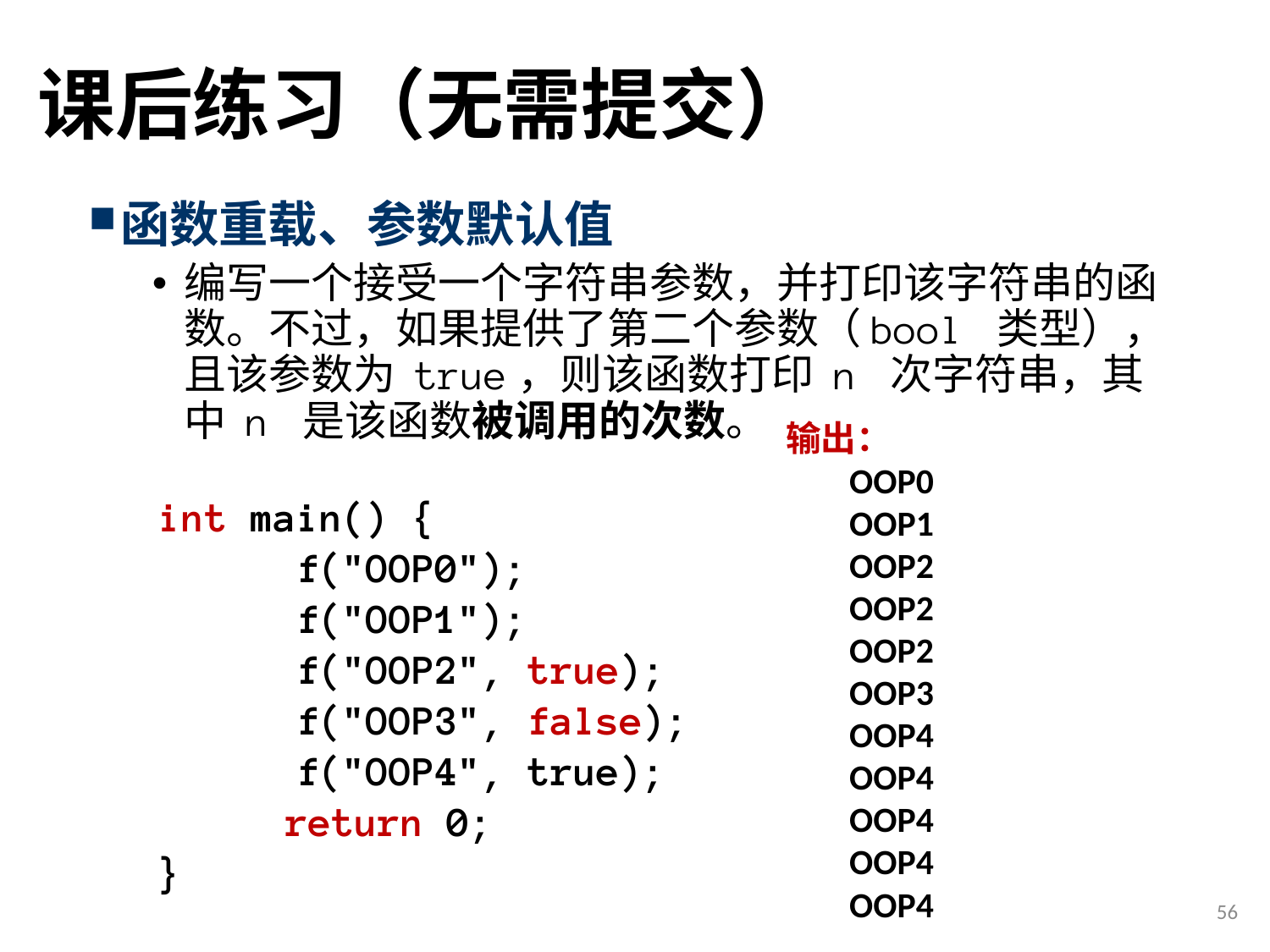

# 课后练习（无需提交）
函数重载、参数默认值
编写一个接受一个字符串参数，并打印该字符串的函数。不过，如果提供了第二个参数（bool 类型），且该参数为 true，则该函数打印 n 次字符串，其中 n 是该函数被调用的次数。

输出：
OOP0
OOP1
OOP2
OOP2
OOP2
OOP3
OOP4
OOP4
OOP4
OOP4
OOP4
int main() {
      f("OOP0");
      f("OOP1");
      f("OOP2", true);
      f("OOP3", false);
      f("OOP4", true);
	return 0;
}
56